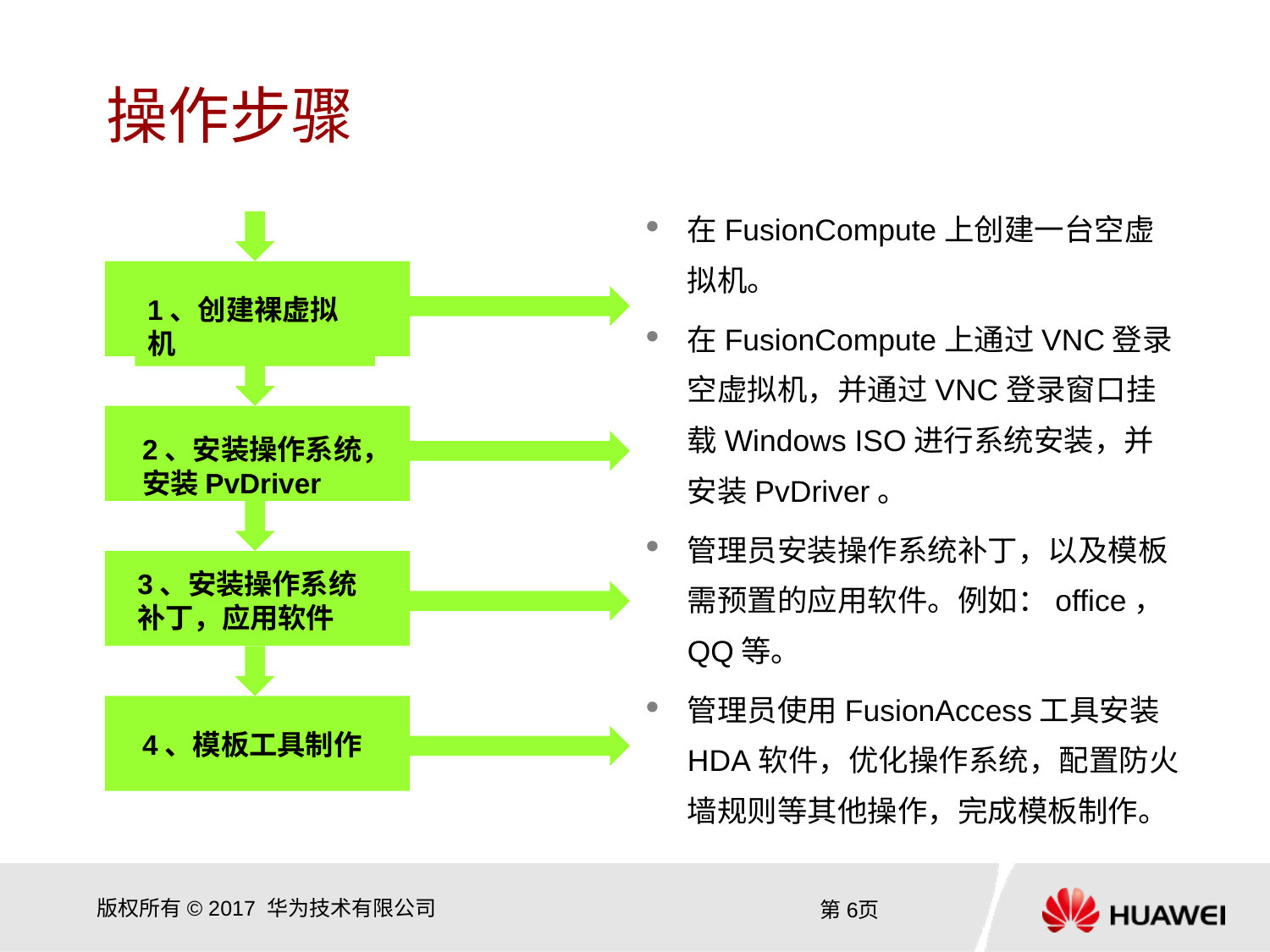

# 操作步骤
在FusionCompute上创建一台空虚拟机。
在FusionCompute上通过VNC登录空虚拟机，并通过VNC登录窗口挂载Windows ISO进行系统安装，并安装PvDriver。
管理员安装操作系统补丁，以及模板需预置的应用软件。例如：office，QQ等。
管理员使用FusionAccess工具安装HDA软件，优化操作系统，配置防火墙规则等其他操作，完成模板制作。

1、创建裸虚拟机

2、安装操作系统，安装PvDriver

3、安装操作系统补丁，应用软件

4、模板工具制作